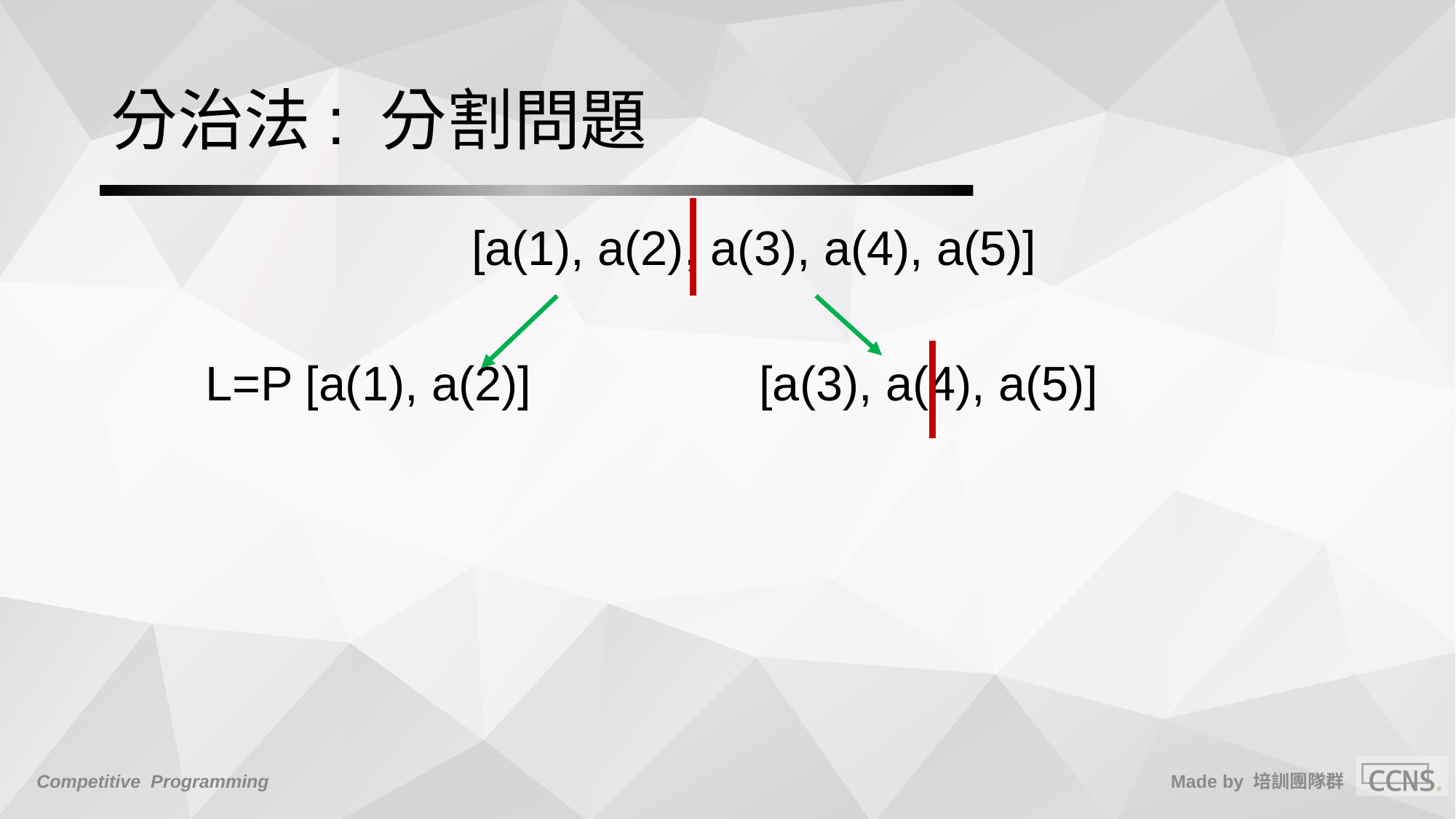

# 分治法: 分割問題
    [a(1), a(2), a(3), a(4), a(5)]

       L=P [a(1), a(2)]                 [a(3), a(4), a(5)]